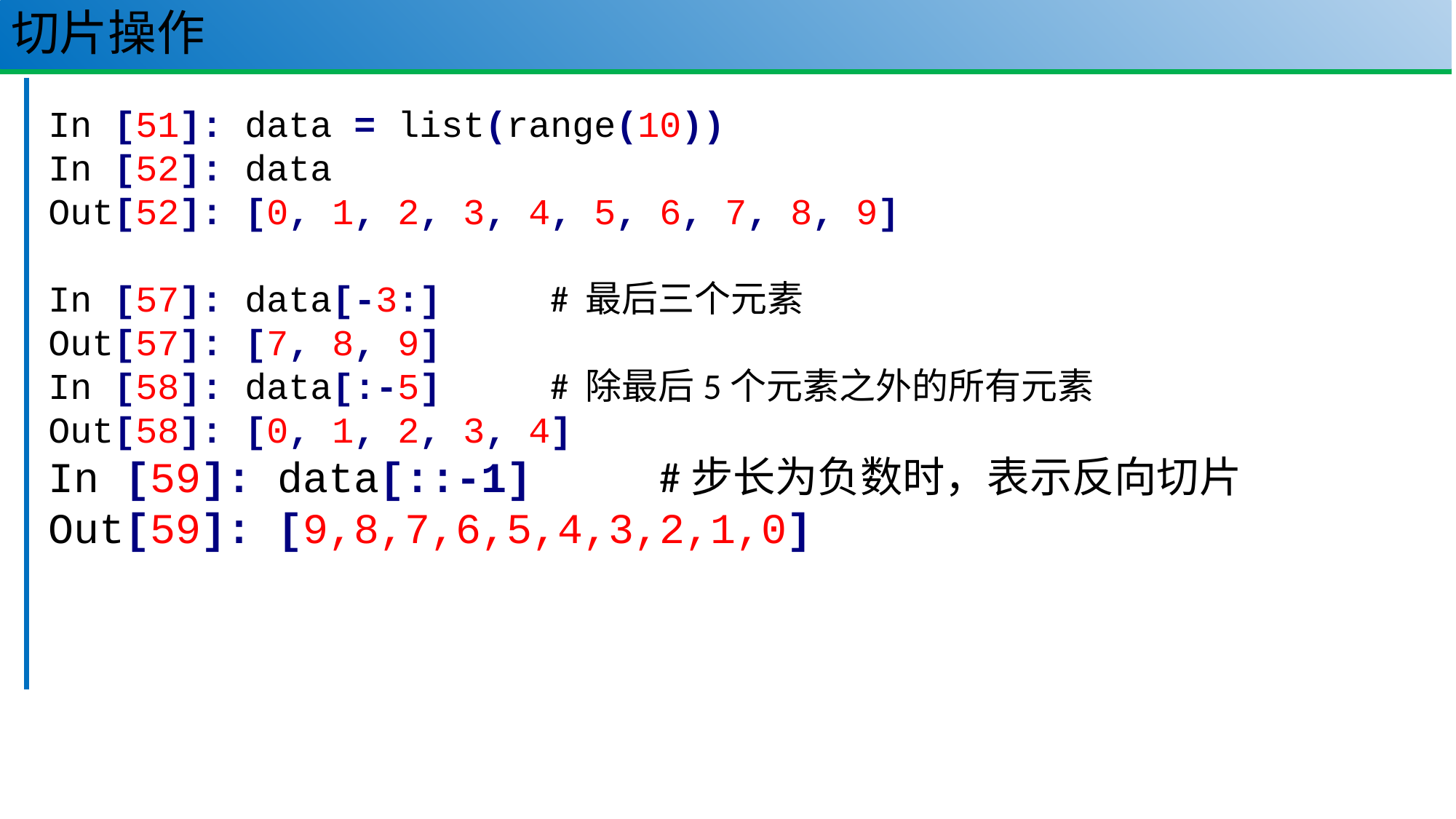

# 切片操作
28
In [51]: data = list(range(10))
In [52]: data
Out[52]: [0, 1, 2, 3, 4, 5, 6, 7, 8, 9]

In [57]: data[-3:]     # 最后三个元素
Out[57]: [7, 8, 9]
In [58]: data[:-5]     # 除最后5个元素之外的所有元素
Out[58]: [0, 1, 2, 3, 4]
In [59]: data[::-1]     #步长为负数时，表示反向切片
Out[59]: [9,8,7,6,5,4,3,2,1,0]